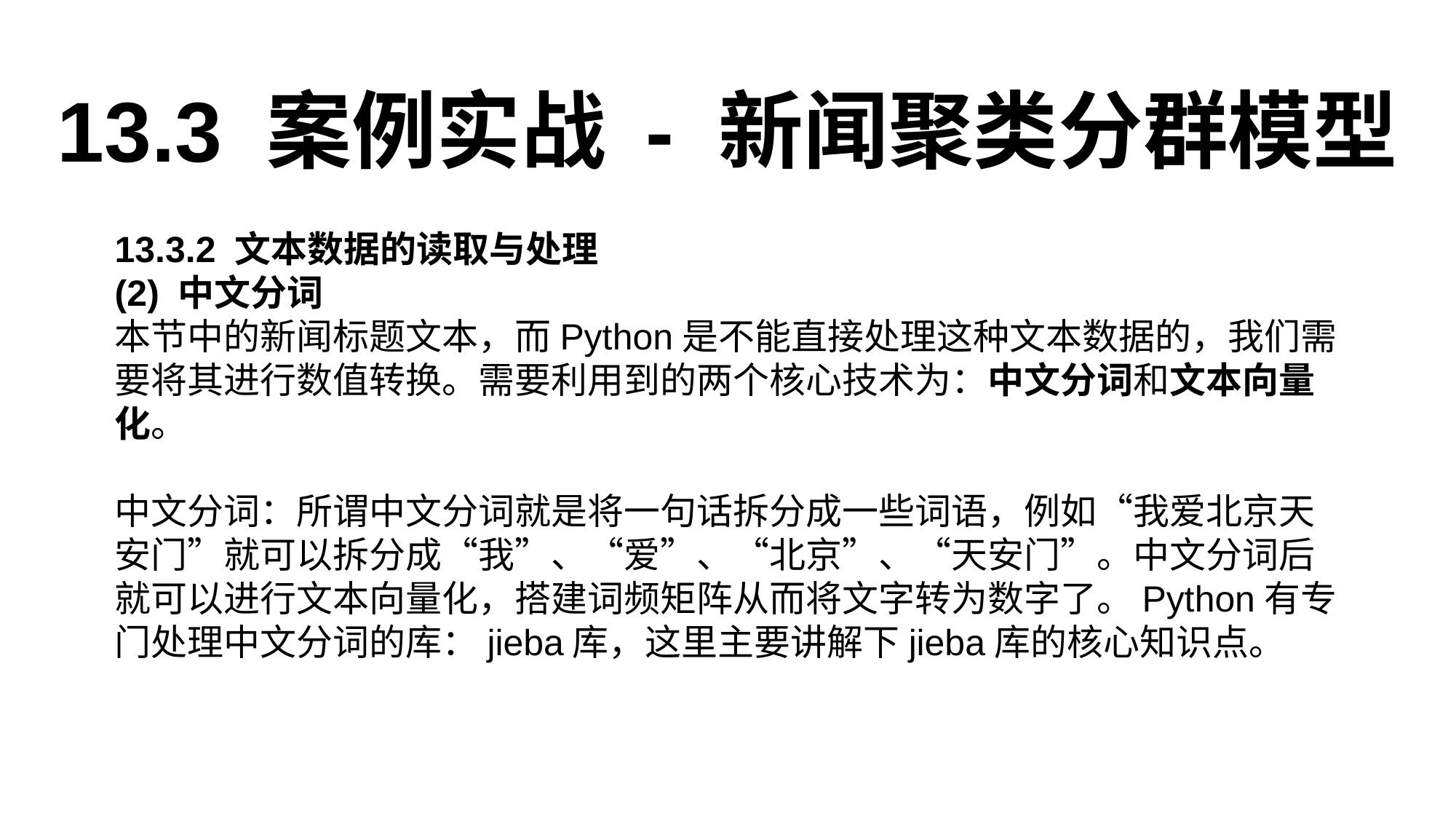

13.3 案例实战 - 新闻聚类分群模型
13.3.2 文本数据的读取与处理
(2) 中文分词
本节中的新闻标题文本，而Python是不能直接处理这种文本数据的，我们需要将其进行数值转换。需要利用到的两个核心技术为：中文分词和文本向量化。

中文分词：所谓中文分词就是将一句话拆分成一些词语，例如“我爱北京天安门”就可以拆分成“我”、“爱”、“北京”、“天安门”。中文分词后就可以进行文本向量化，搭建词频矩阵从而将文字转为数字了。Python有专门处理中文分词的库：jieba库，这里主要讲解下jieba库的核心知识点。